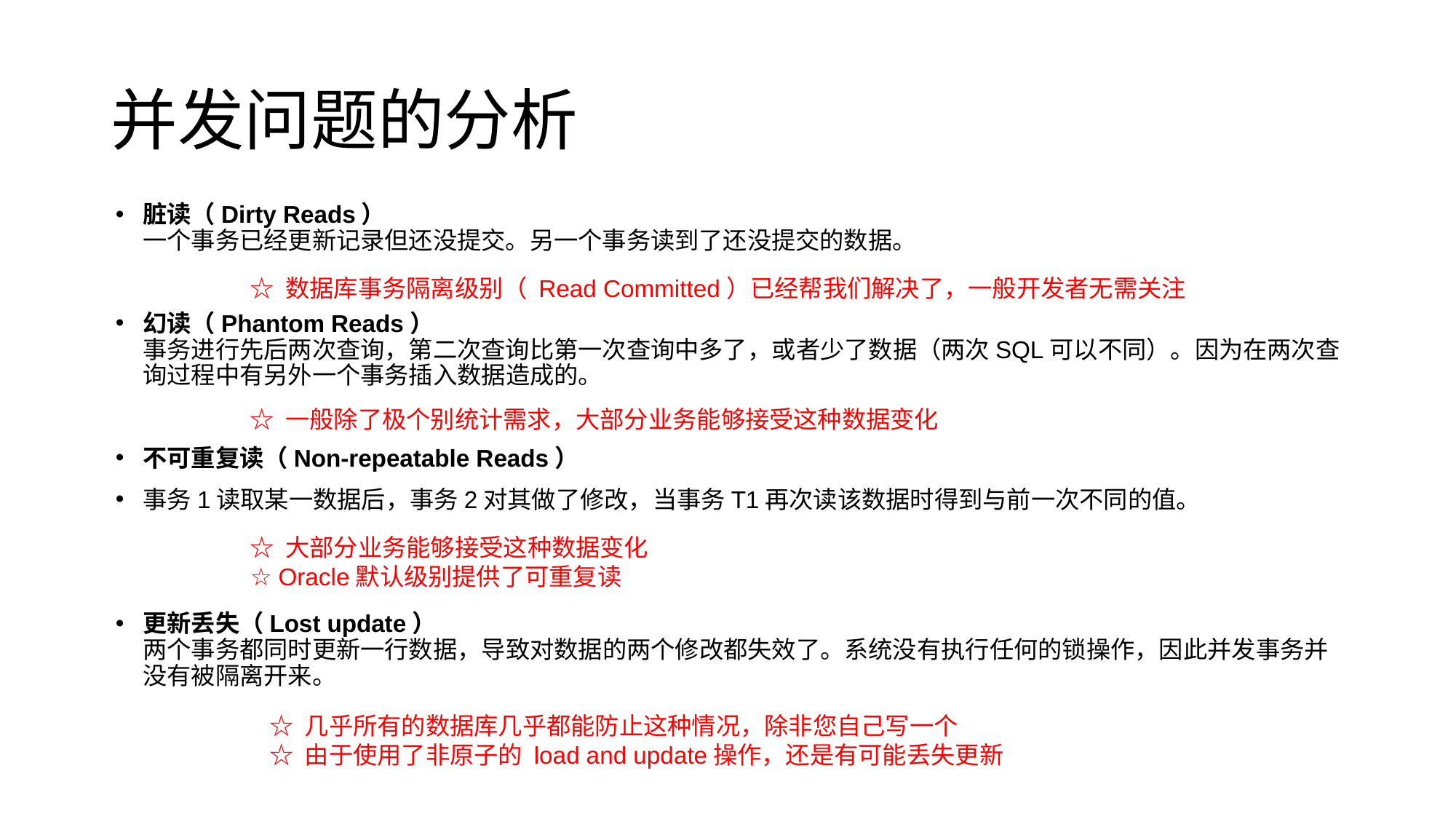

# 并发问题的分析
脏读（Dirty Reads）
一个事务已经更新记录但还没提交。另一个事务读到了还没提交的数据。

幻读（Phantom Reads）
事务进行先后两次查询，第二次查询比第一次查询中多了，或者少了数据（两次SQL可以不同）。因为在两次查询过程中有另外一个事务插入数据造成的。

不可重复读（Non-repeatable Reads）
事务1读取某一数据后，事务2对其做了修改，当事务T1再次读该数据时得到与前一次不同的值。

更新丢失（Lost update）
两个事务都同时更新一行数据，导致对数据的两个修改都失效了。系统没有执行任何的锁操作，因此并发事务并没有被隔离开来。

☆ 数据库事务隔离级别（ Read Committed）已经帮我们解决了，一般开发者无需关注

☆ 一般除了极个别统计需求，大部分业务能够接受这种数据变化
☆ 大部分业务能够接受这种数据变化
☆ Oracle默认级别提供了可重复读
☆ 几乎所有的数据库几乎都能防止这种情况，除非您自己写一个
☆ 由于使用了非原子的 load and update操作，还是有可能丢失更新